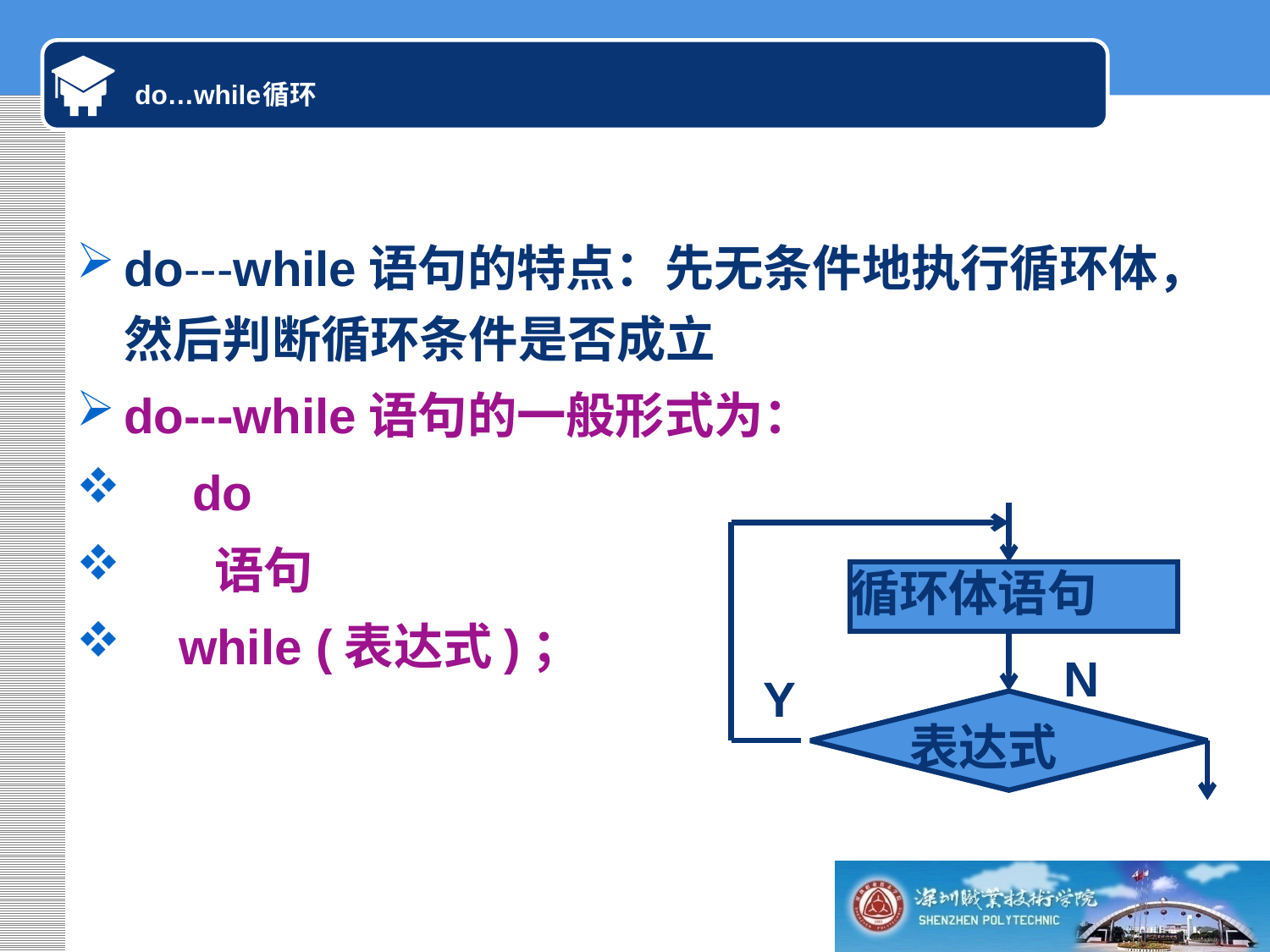

# do…while循环

do---while语句的特点：先无条件地执行循环体，然后判断循环条件是否成立
do---while语句的一般形式为：
     do
       语句
    while (表达式)；

循环体语句
N
Y
表达式